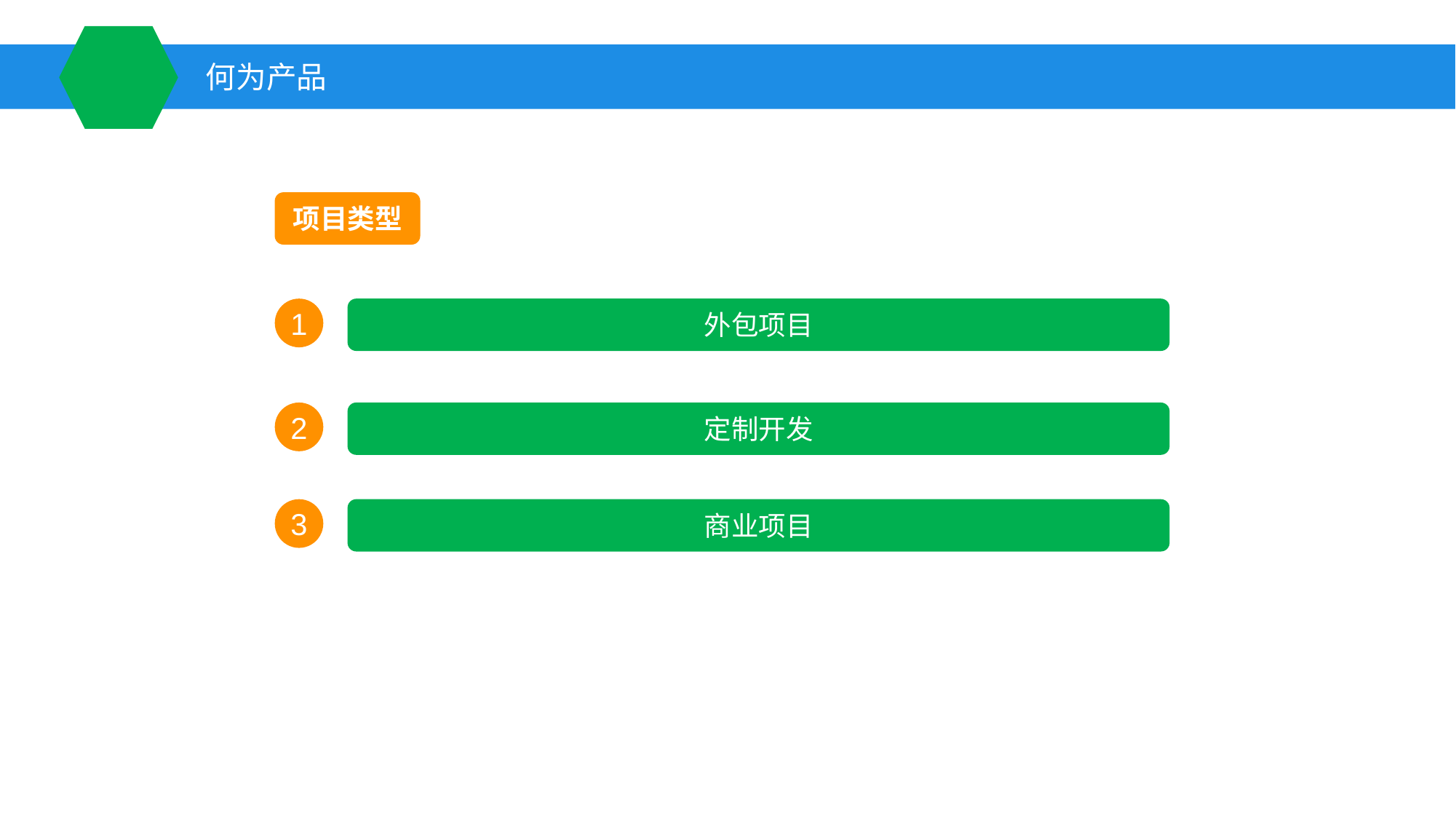

何为产品
项目类型
1

外包项目
2

定制开发
3

商业项目